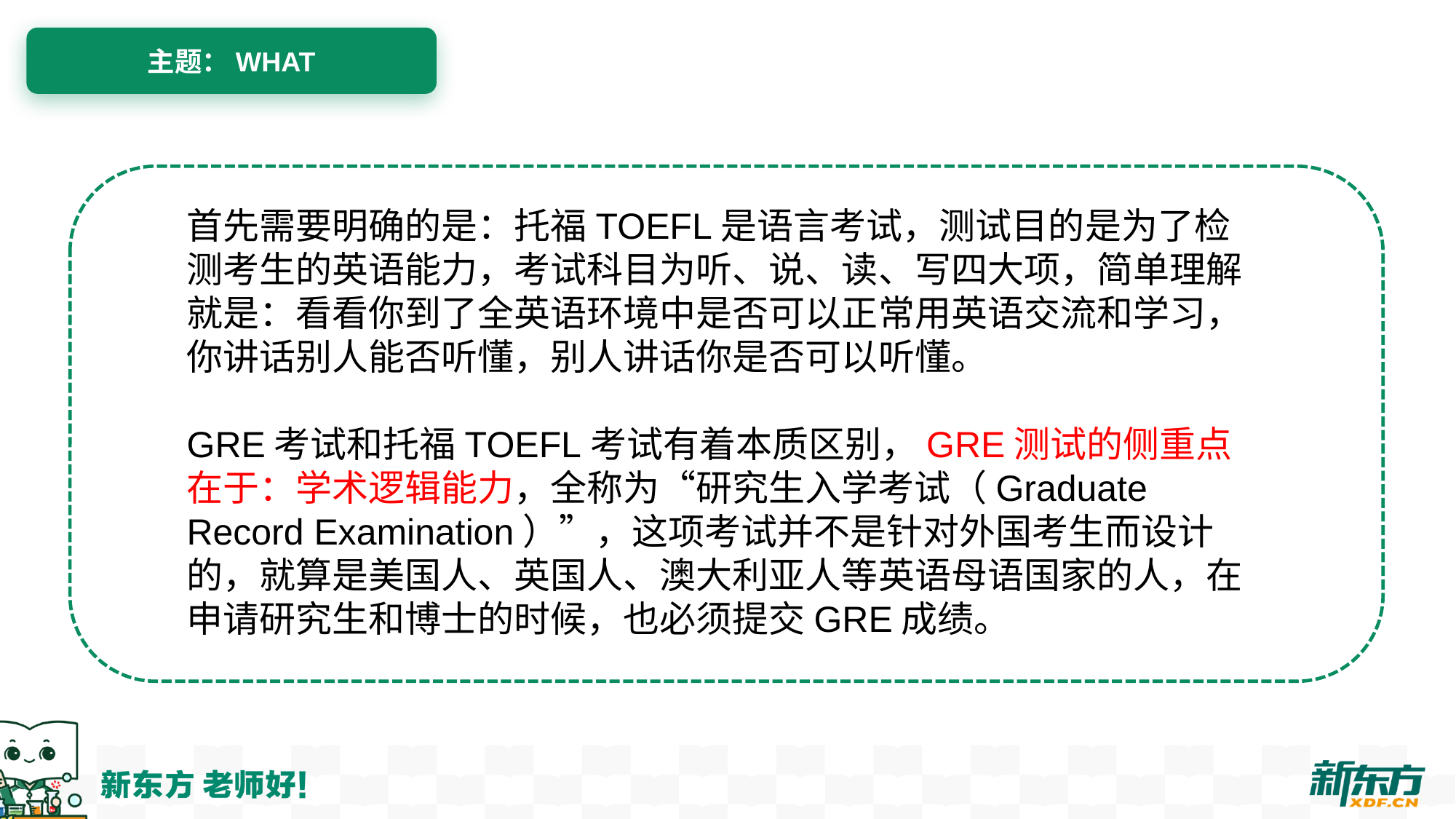

主题：WHAT

首先需要明确的是：托福TOEFL是语言考试，测试目的是为了检测考生的英语能力，考试科目为听、说、读、写四大项，简单理解就是：看看你到了全英语环境中是否可以正常用英语交流和学习，你讲话别人能否听懂，别人讲话你是否可以听懂。

GRE考试和托福TOEFL考试有着本质区别，GRE测试的侧重点在于：学术逻辑能力，全称为“研究生入学考试（Graduate Record Examination）”，这项考试并不是针对外国考生而设计的，就算是美国人、英国人、澳大利亚人等英语母语国家的人，在申请研究生和博士的时候，也必须提交GRE成绩。